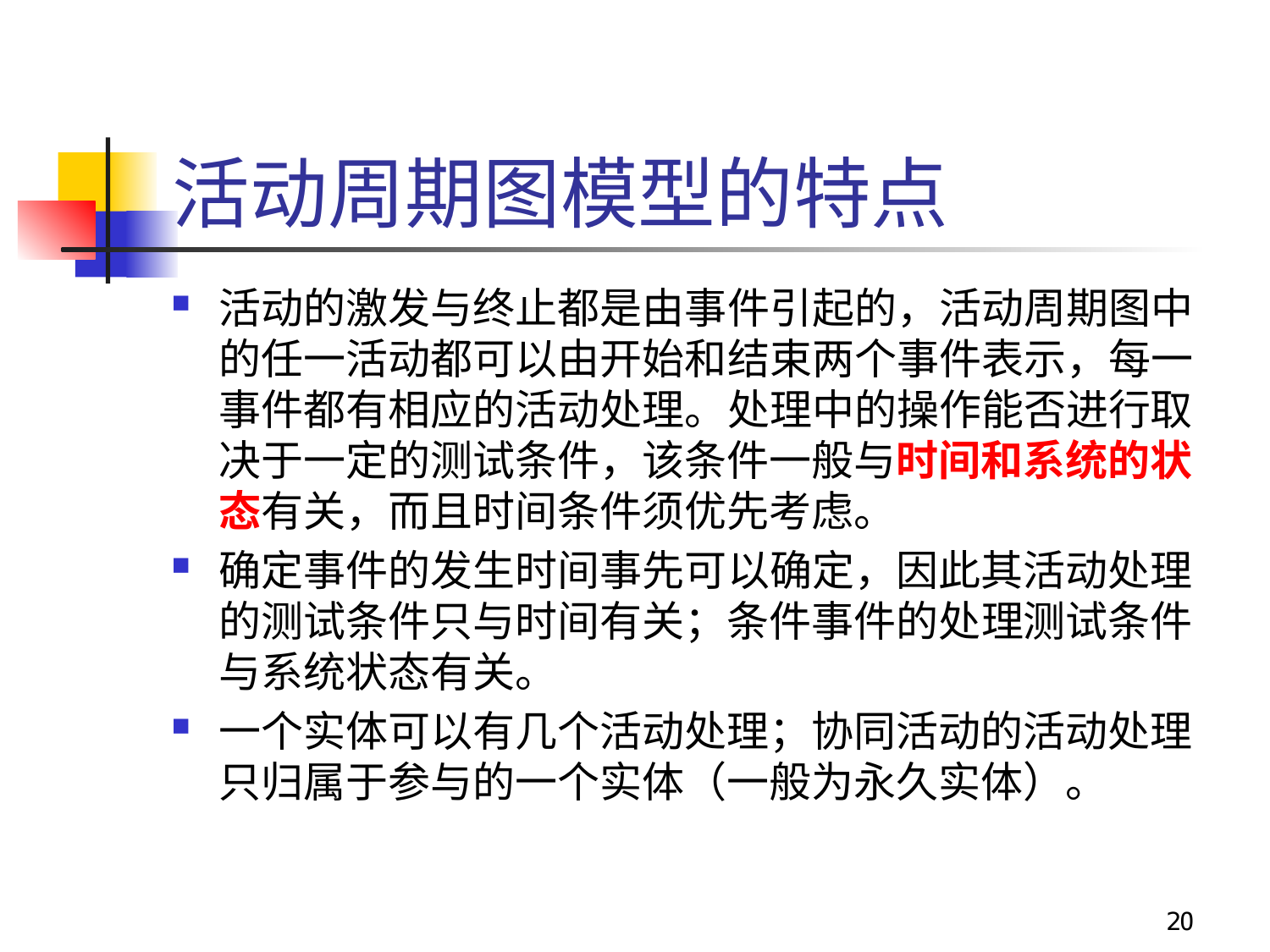

# 活动周期图模型的特点
活动的激发与终止都是由事件引起的，活动周期图中的任一活动都可以由开始和结束两个事件表示，每一事件都有相应的活动处理。处理中的操作能否进行取决于一定的测试条件，该条件一般与时间和系统的状态有关，而且时间条件须优先考虑。
确定事件的发生时间事先可以确定，因此其活动处理的测试条件只与时间有关；条件事件的处理测试条件与系统状态有关。
一个实体可以有几个活动处理；协同活动的活动处理只归属于参与的一个实体（一般为永久实体）。
20